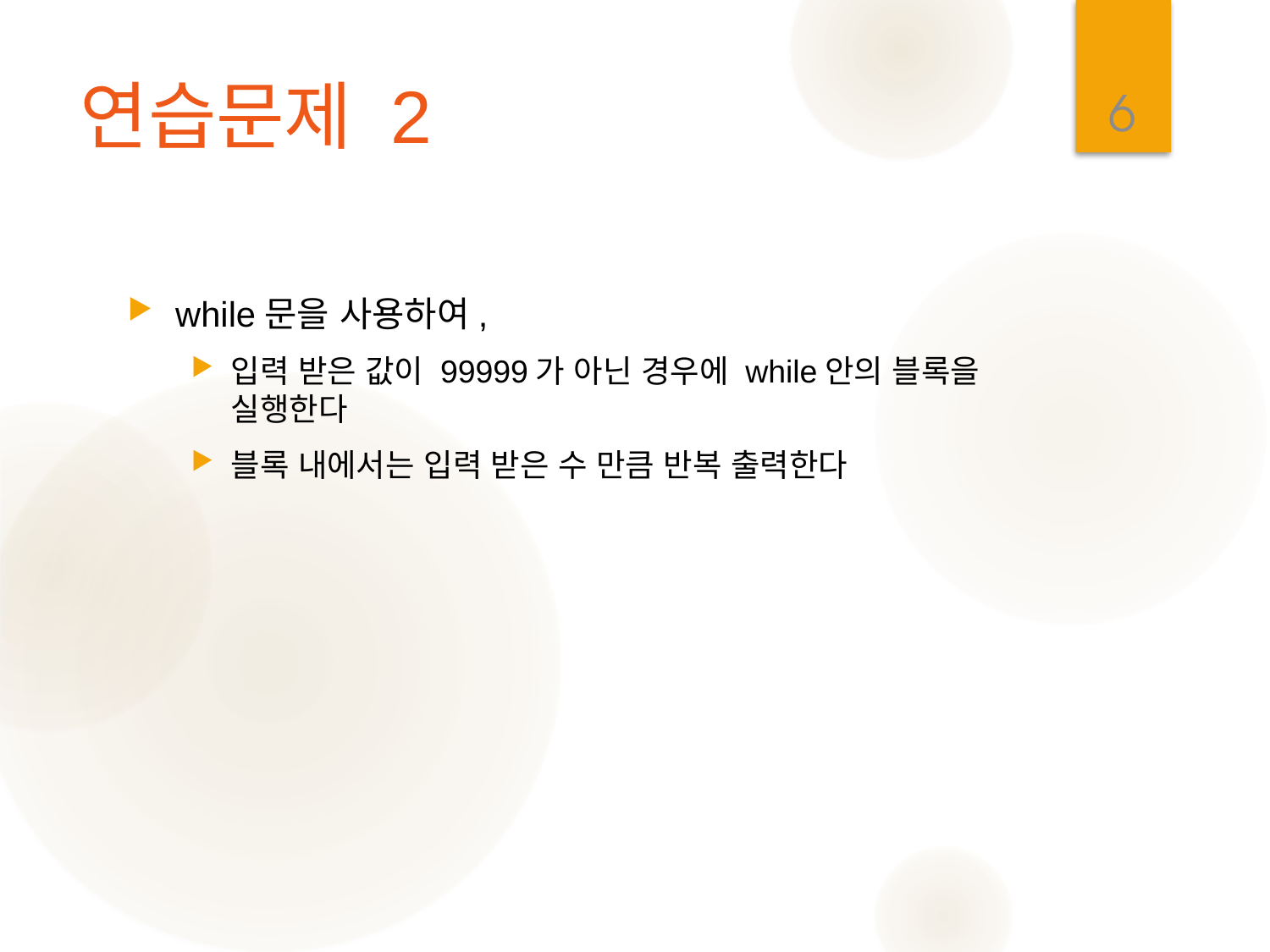

6
# 연습문제 2
while문을 사용하여,
입력 받은 값이 99999가 아닌 경우에 while안의 블록을 실행한다
블록 내에서는 입력 받은 수 만큼 반복 출력한다